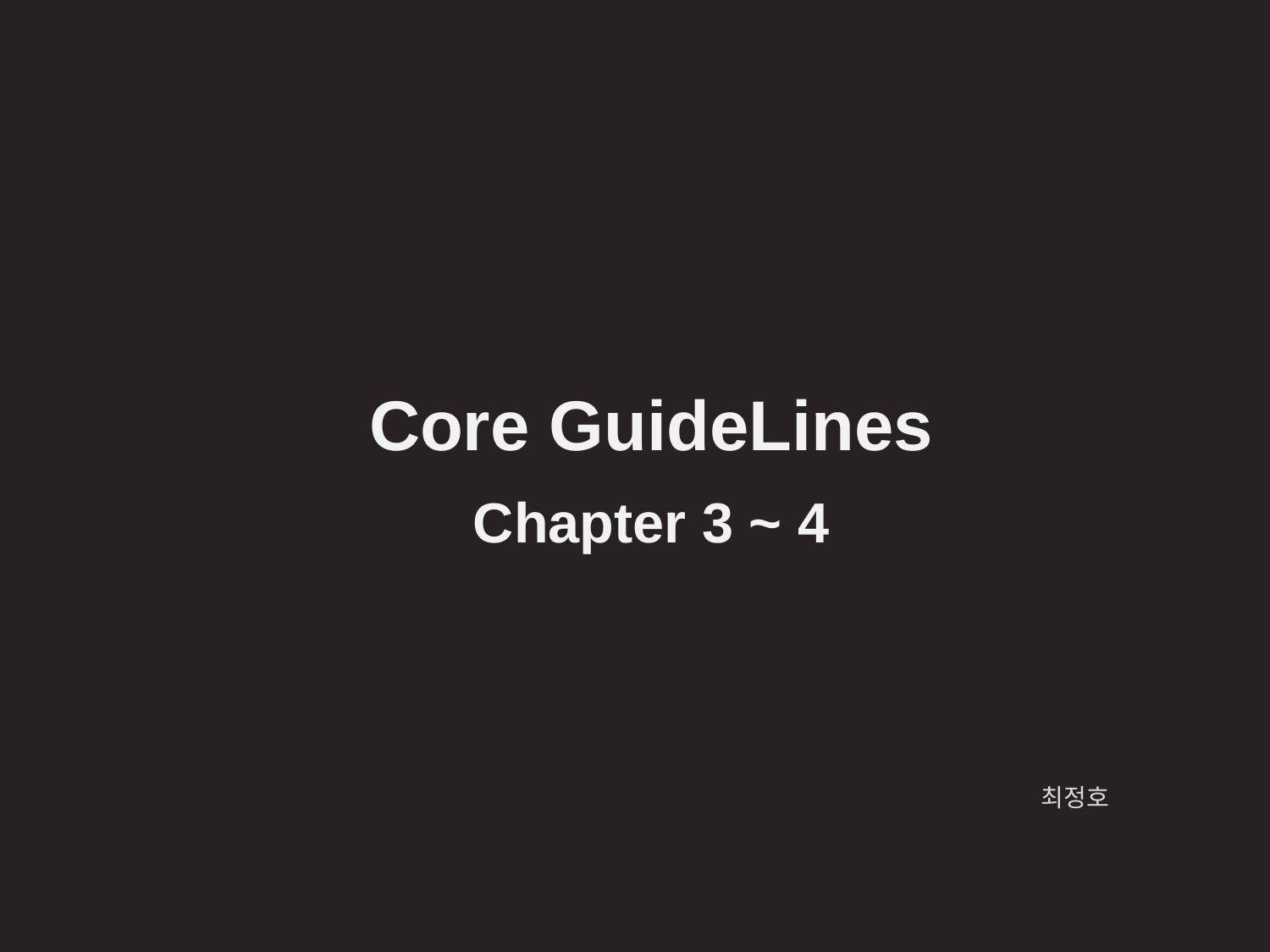

Core GuideLines

Chapter 3 ~ 4
최정호